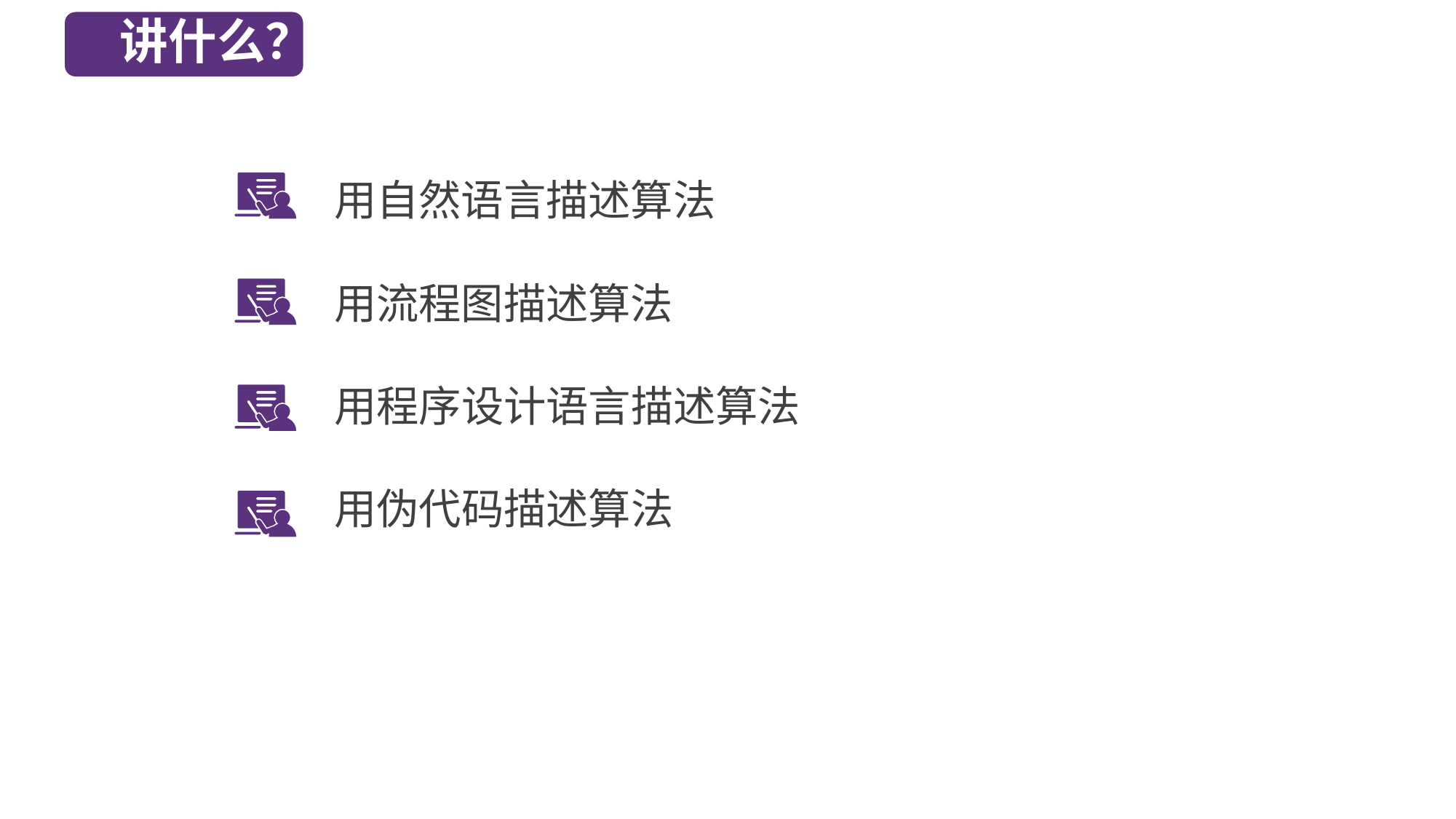

讲什么？

用自然语言描述算法

用流程图描述算法

用程序设计语言描述算法

用伪代码描述算法